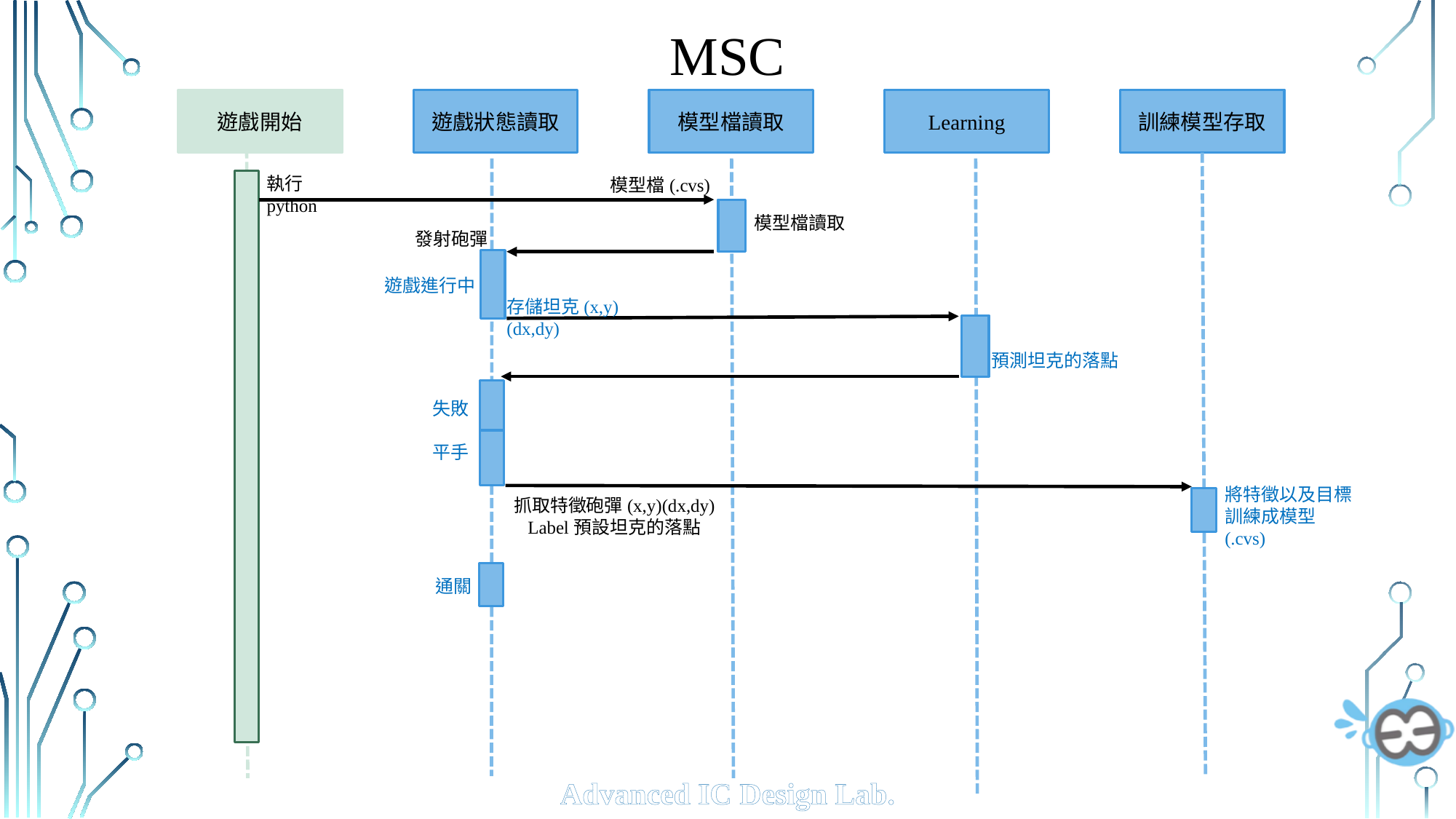

# Msc
遊戲開始
遊戲狀態讀取
模型檔讀取
Learning
訓練模型存取
執行python
模型檔(.cvs)

模型檔讀取
發射砲彈

遊戲進行中
存儲坦克(x,y) (dx,dy)

預測坦克的落點

失敗

平手
將特徵以及目標
訓練成模型(.cvs)

抓取特徵砲彈(x,y)(dx,dy)
Label預設坦克的落點

通關